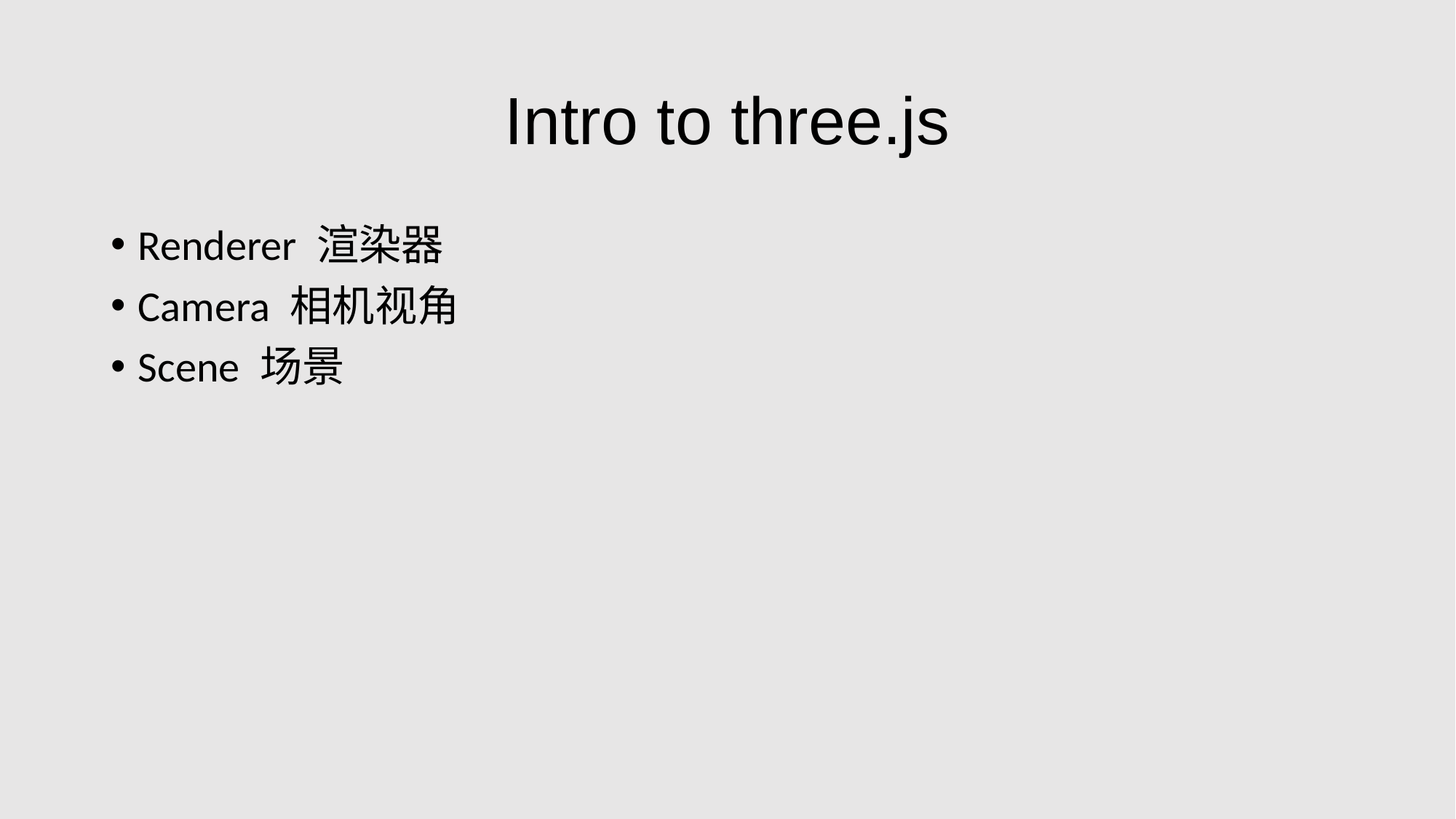

# Intro to three.js
Renderer 渲染器
Camera 相机视角
Scene 场景